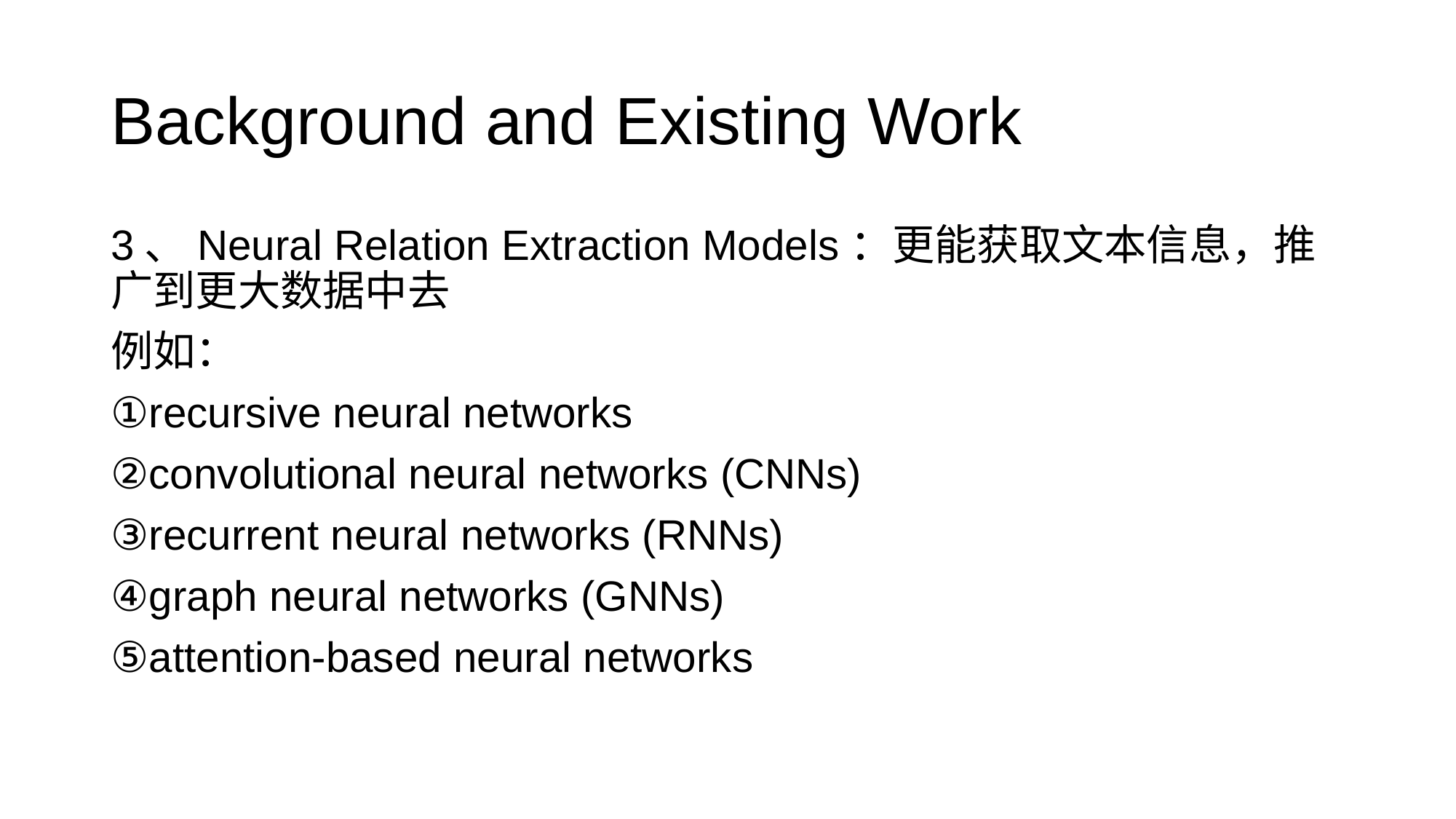

# Background and Existing Work
3、Neural Relation Extraction Models：更能获取文本信息，推广到更大数据中去
例如：
①recursive neural networks
②convolutional neural networks (CNNs)
③recurrent neural networks (RNNs)
④graph neural networks (GNNs)
⑤attention-based neural networks